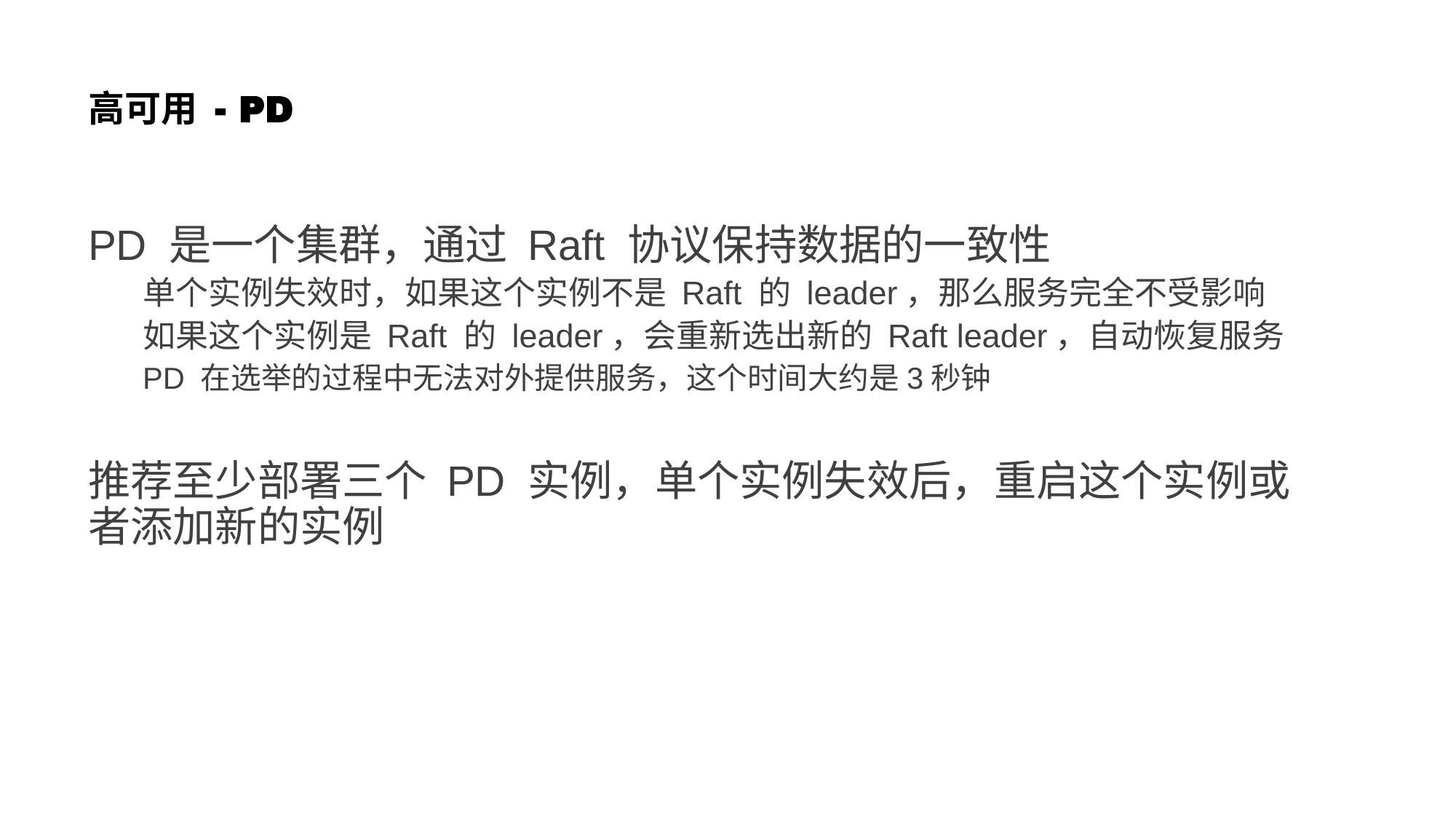

# 高可用 - PD
PD 是一个集群，通过 Raft 协议保持数据的一致性
单个实例失效时，如果这个实例不是 Raft 的 leader，那么服务完全不受影响
如果这个实例是 Raft 的 leader，会重新选出新的 Raft leader，自动恢复服务
PD 在选举的过程中无法对外提供服务，这个时间大约是3秒钟

推荐至少部署三个 PD 实例，单个实例失效后，重启这个实例或者添加新的实例